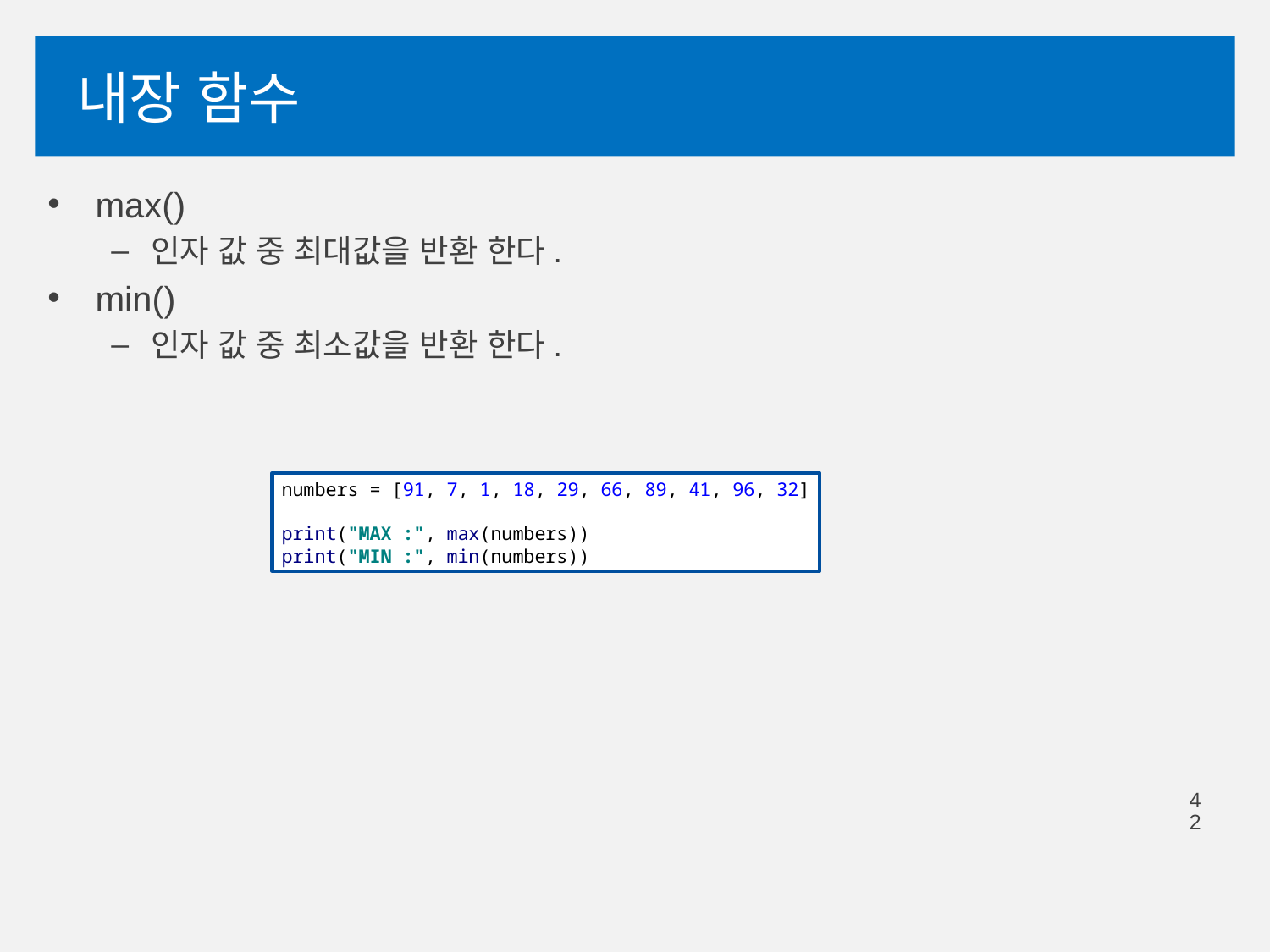

# 내장 함수
max()
인자 값 중 최대값을 반환 한다.
min()
인자 값 중 최소값을 반환 한다.
numbers = [91, 7, 1, 18, 29, 66, 89, 41, 96, 32]
print("MAX :", max(numbers))
print("MIN :", min(numbers))
42